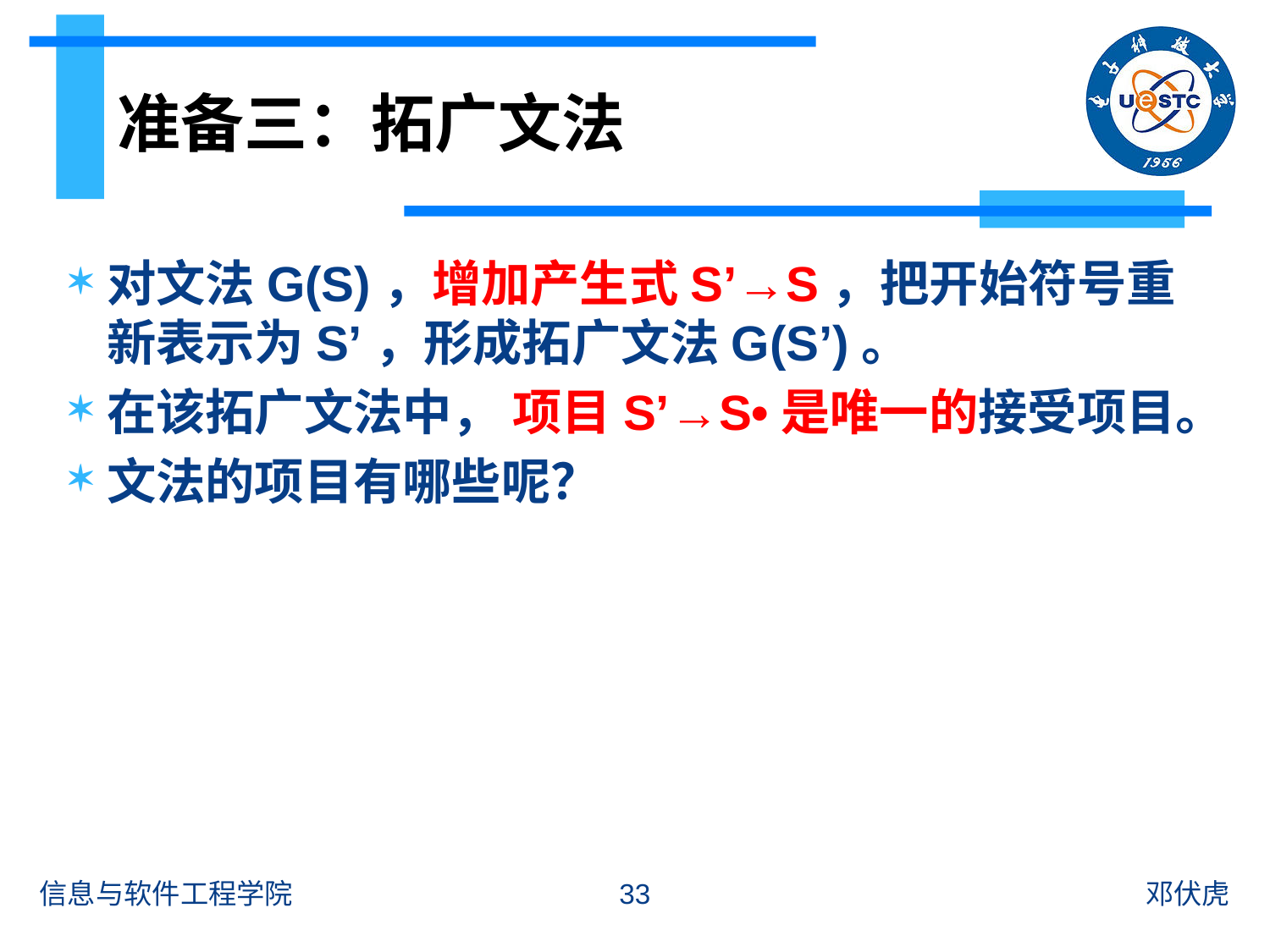

# 准备三：拓广文法
对文法G(S)，增加产生式S’→S，把开始符号重新表示为S’，形成拓广文法G(S’)。
在该拓广文法中， 项目S’→S•是唯一的接受项目。
文法的项目有哪些呢？
33
信息与软件工程学院
邓伏虎